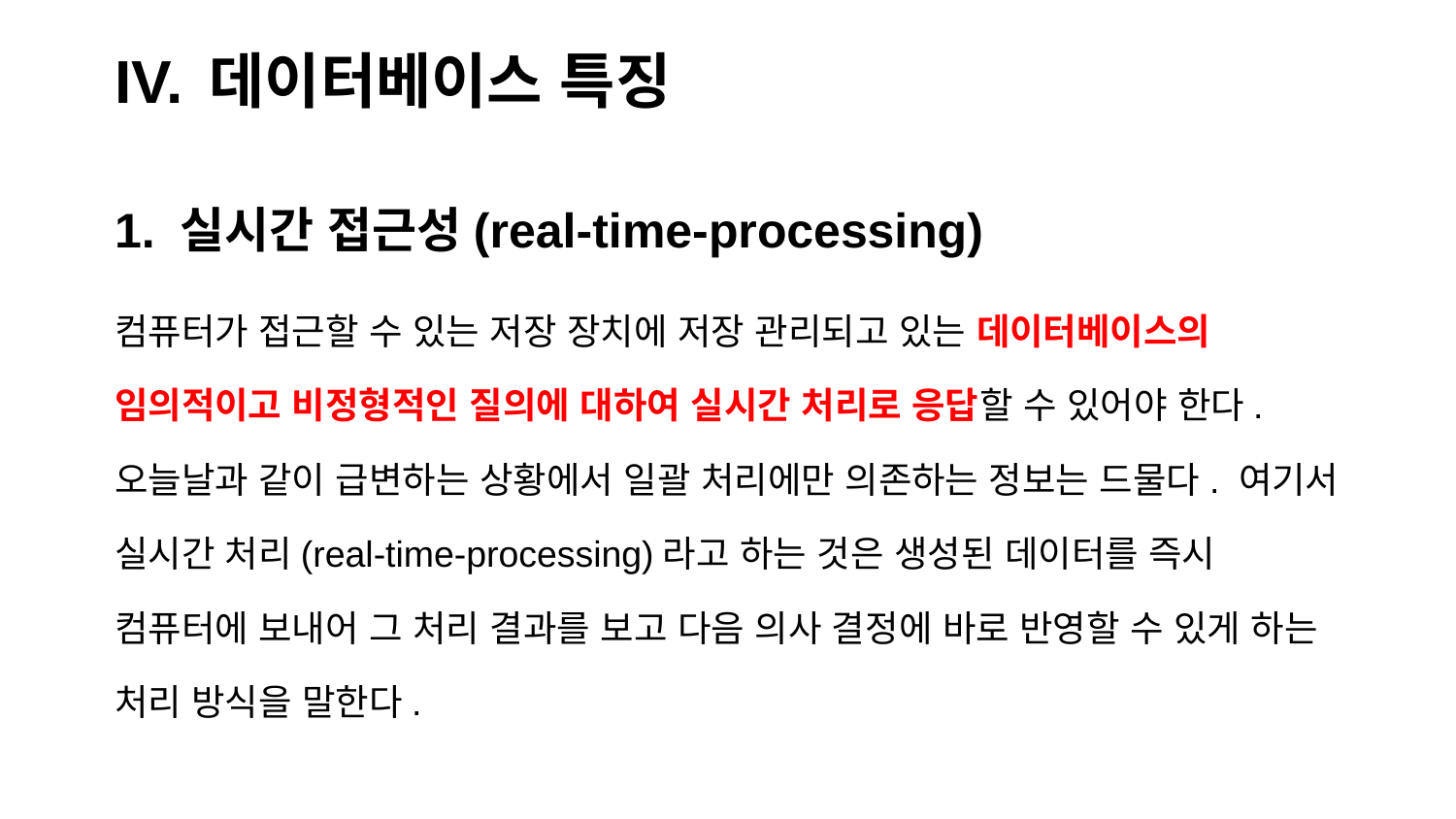

# IV. 데이터베이스 특징
1. 실시간 접근성(real-time-processing)
컴퓨터가 접근할 수 있는 저장 장치에 저장 관리되고 있는 데이터베이스의 임의적이고 비정형적인 질의에 대하여 실시간 처리로 응답할 수 있어야 한다. 오늘날과 같이 급변하는 상황에서 일괄 처리에만 의존하는 정보는 드물다. 여기서 실시간 처리(real-time-processing)라고 하는 것은 생성된 데이터를 즉시 컴퓨터에 보내어 그 처리 결과를 보고 다음 의사 결정에 바로 반영할 수 있게 하는 처리 방식을 말한다.